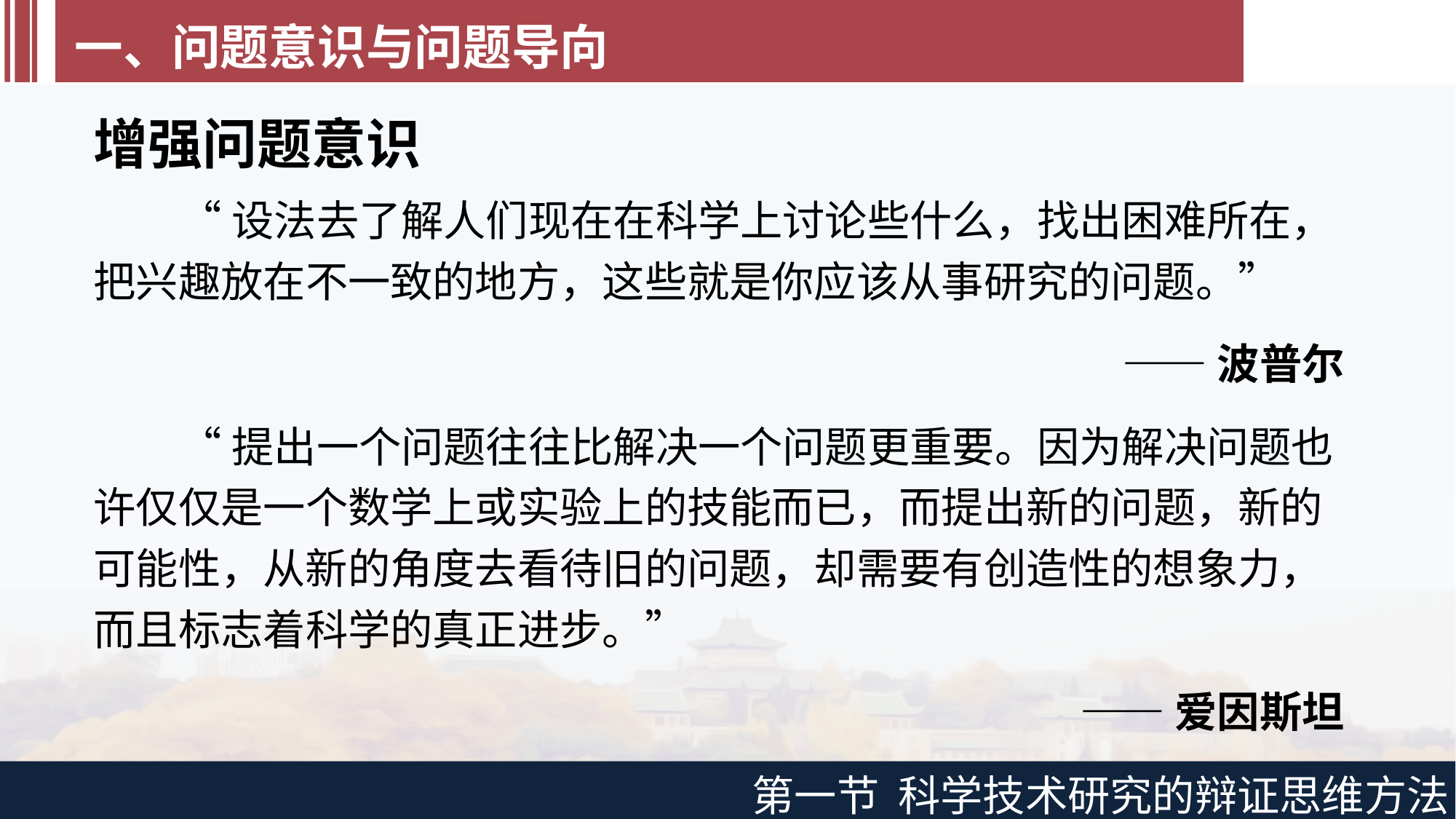

一、问题意识与问题导向
增强问题意识
“设法去了解人们现在在科学上讨论些什么，找出困难所在，把兴趣放在不一致的地方，这些就是你应该从事研究的问题。”
——波普尔
“提出一个问题往往比解决一个问题更重要。因为解决问题也许仅仅是一个数学上或实验上的技能而已，而提出新的问题，新的可能性，从新的角度去看待旧的问题，却需要有创造性的想象力，而且标志着科学的真正进步。”
                                                                 ——爱因斯坦
第一节  科学技术研究的辩证思维方法